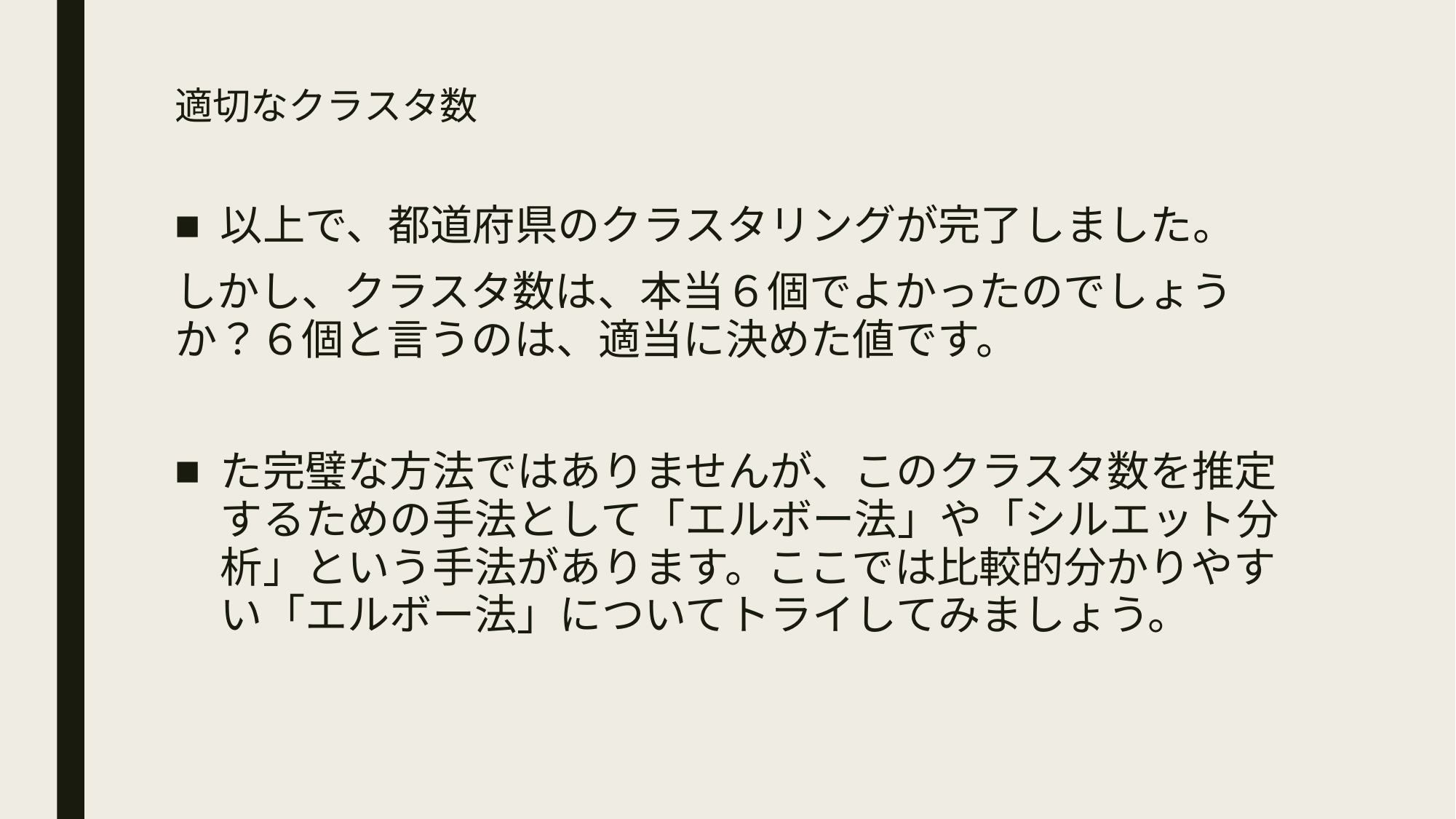

# 適切なクラスタ数
以上で、都道府県のクラスタリングが完了しました。
しかし、クラスタ数は、本当６個でよかったのでしょうか？６個と言うのは、適当に決めた値です。

た完璧な方法ではありませんが、このクラスタ数を推定するための手法として「エルボー法」や「シルエット分析」という手法があります。ここでは比較的分かりやすい「エルボー法」についてトライしてみましょう。